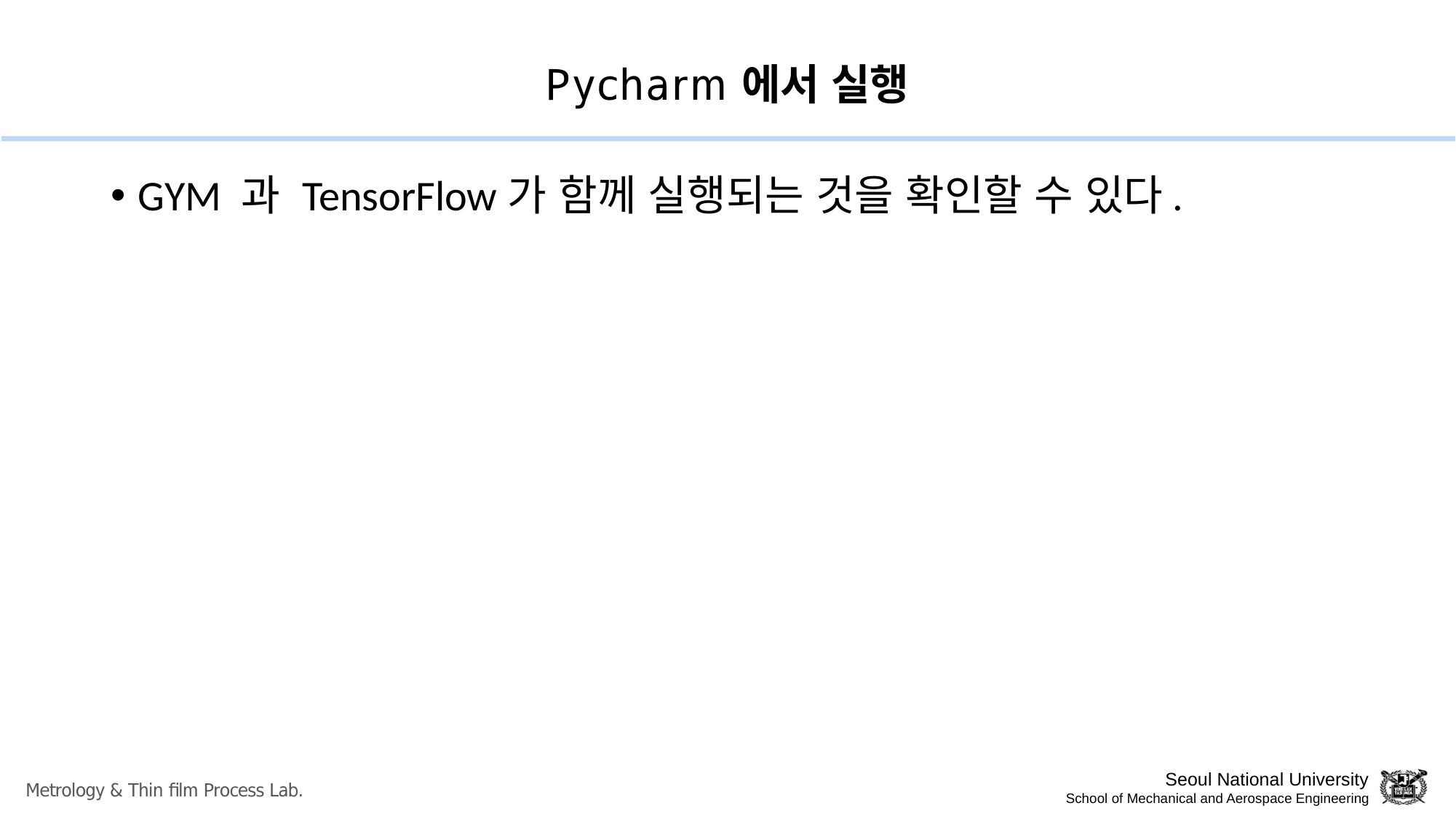

# Pycharm에서 실행
GYM 과 TensorFlow가 함께 실행되는 것을 확인할 수 있다.